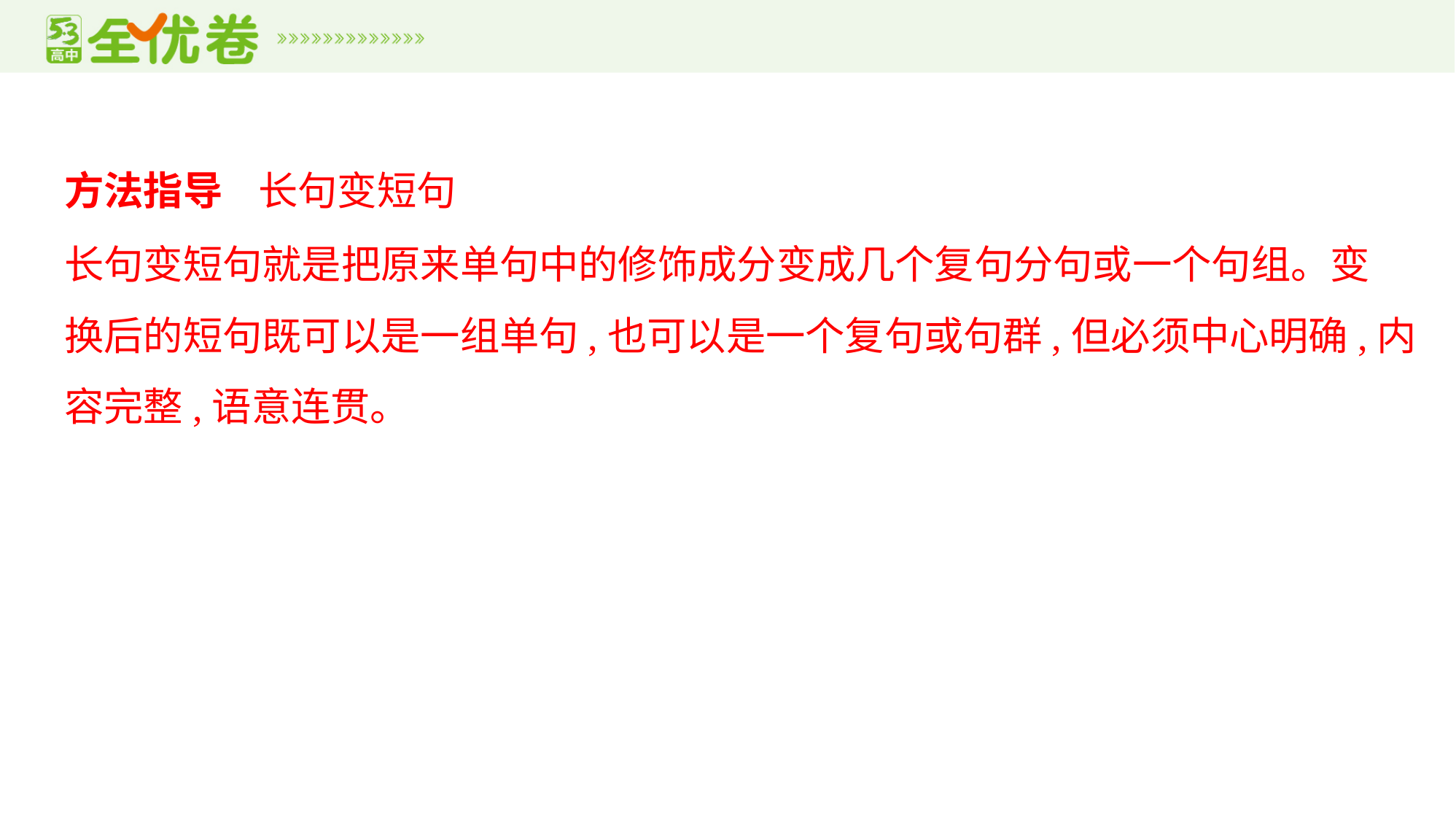

方法指导    长句变短句
长句变短句就是把原来单句中的修饰成分变成几个复句分句或一个句组。变
换后的短句既可以是一组单句,也可以是一个复句或句群,但必须中心明确,内
容完整,语意连贯。